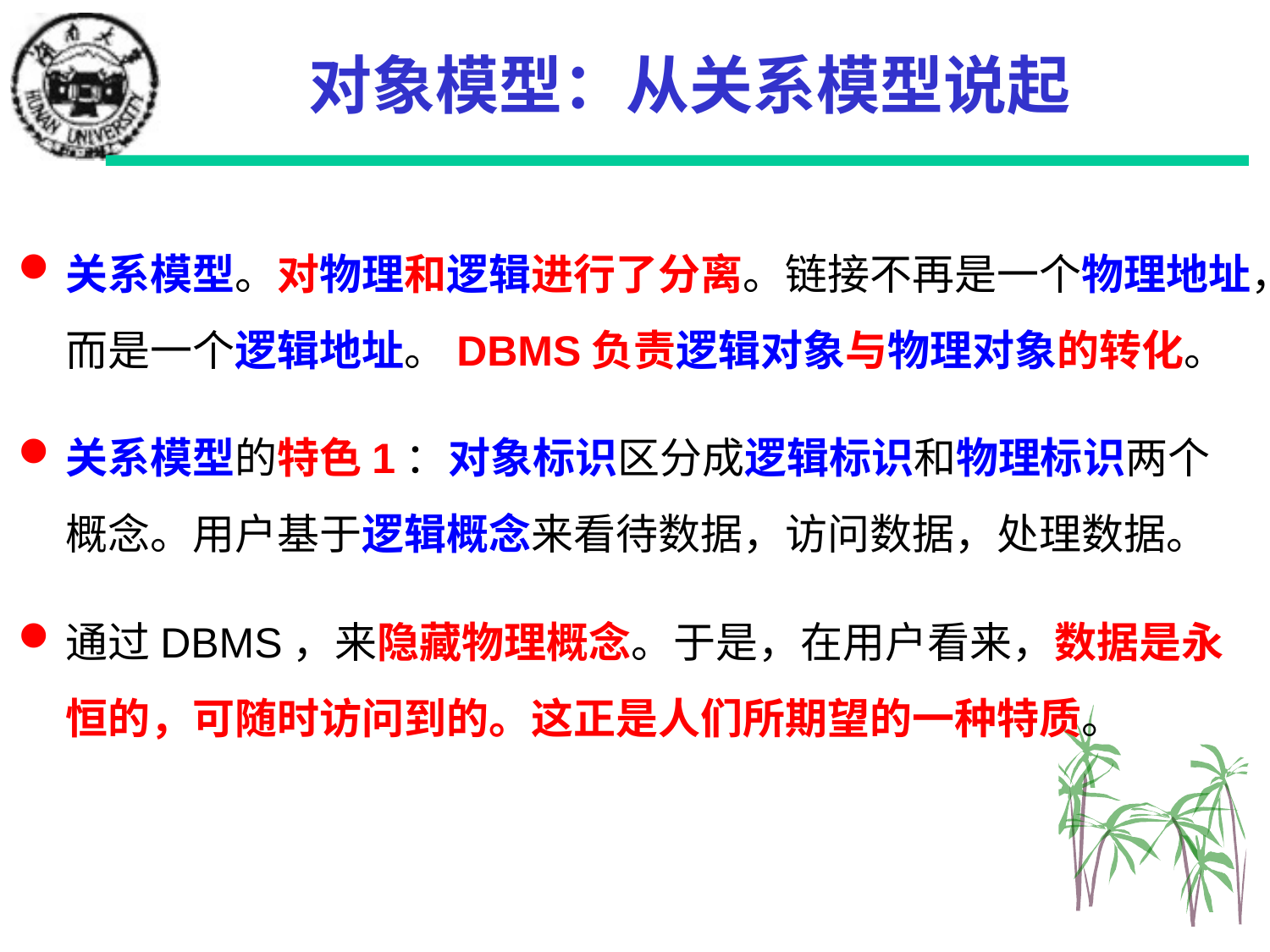

# 对象模型：从关系模型说起
关系模型。对物理和逻辑进行了分离。链接不再是一个物理地址，而是一个逻辑地址。DBMS负责逻辑对象与物理对象的转化。
关系模型的特色1：对象标识区分成逻辑标识和物理标识两个概念。用户基于逻辑概念来看待数据，访问数据，处理数据。
通过DBMS，来隐藏物理概念。于是，在用户看来，数据是永恒的，可随时访问到的。这正是人们所期望的一种特质。